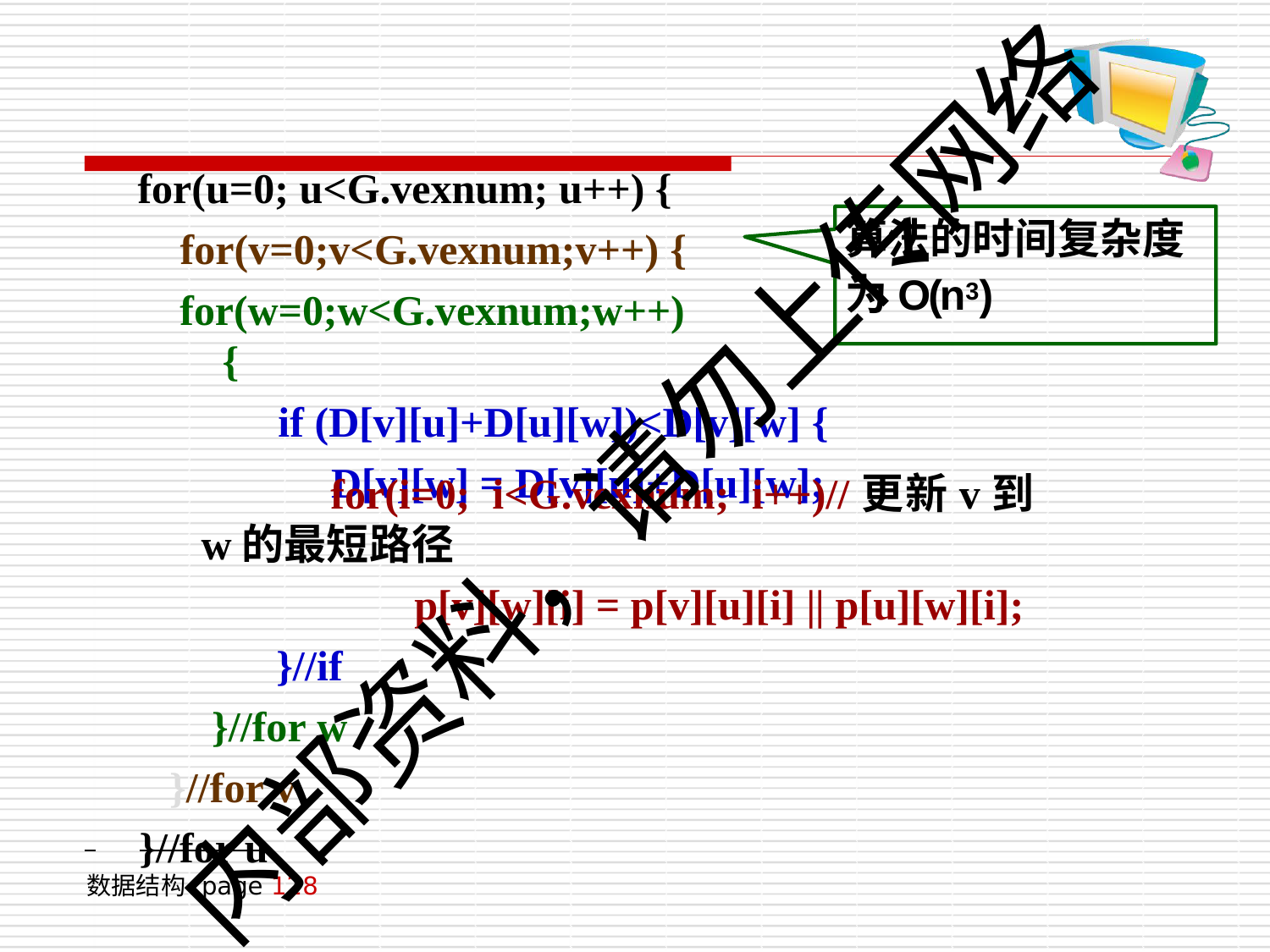

for(u=0; u<G.vexnum; u++) {  for(v=0;v<G.vexnum;v++) {
for(w=0;w<G.vexnum;w++) {
if (D[v][u]+D[u][w])<D[v][w] {
D[v][w] = D[v][u]+D[u][w];

算法的时间复杂度
为O(n3)

内部资料，请勿上传网络
for(i=0;	i<G.vexnum;	i++)//更新v到
w的最短路径
p[v][w][i] = p[v][u][i] || p[u][w][i];
}//if
}//for w
}//for v
 	}//for u
数据结构 page 128